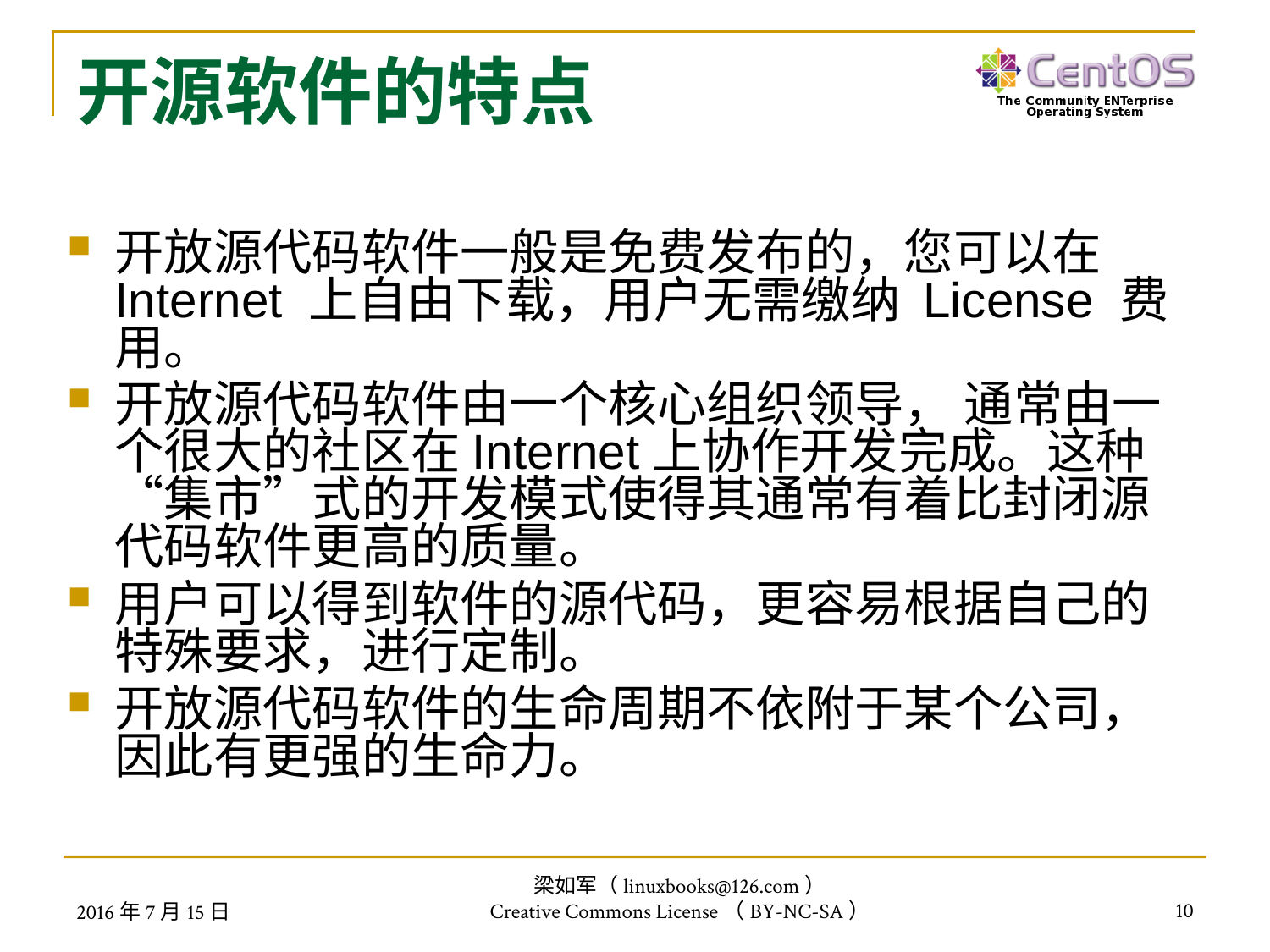

# 开源软件的特点
开放源代码软件一般是免费发布的，您可以在Internet 上自由下载，用户无需缴纳 License 费用。
开放源代码软件由一个核心组织领导， 通常由一个很大的社区在Internet上协作开发完成。这种“集市”式的开发模式使得其通常有着比封闭源代码软件更高的质量。
用户可以得到软件的源代码，更容易根据自己的特殊要求，进行定制。
开放源代码软件的生命周期不依附于某个公司，因此有更强的生命力。
梁如军（linuxbooks@126.com）
Creative Commons License（BY-NC-SA）
2016年7月15日
10